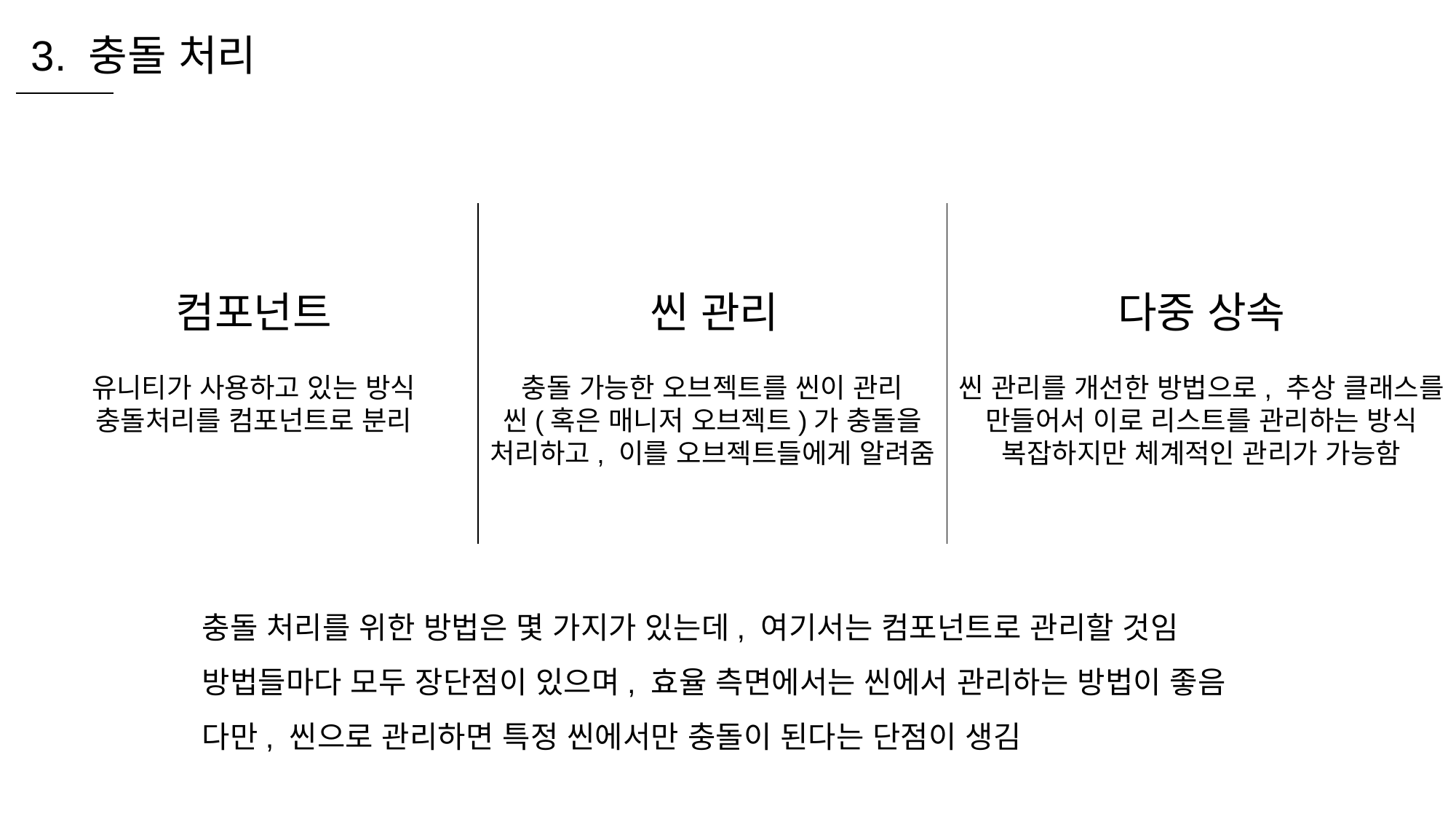

3. 충돌 처리
컴포넌트
씬 관리
다중 상속
씬 관리를 개선한 방법으로, 추상 클래스를
만들어서 이로 리스트를 관리하는 방식
복잡하지만 체계적인 관리가 가능함
충돌 가능한 오브젝트를 씬이 관리
씬(혹은 매니저 오브젝트)가 충돌을
처리하고, 이를 오브젝트들에게 알려줌
유니티가 사용하고 있는 방식
충돌처리를 컴포넌트로 분리
충돌 처리를 위한 방법은 몇 가지가 있는데, 여기서는 컴포넌트로 관리할 것임
방법들마다 모두 장단점이 있으며, 효율 측면에서는 씬에서 관리하는 방법이 좋음
다만, 씬으로 관리하면 특정 씬에서만 충돌이 된다는 단점이 생김